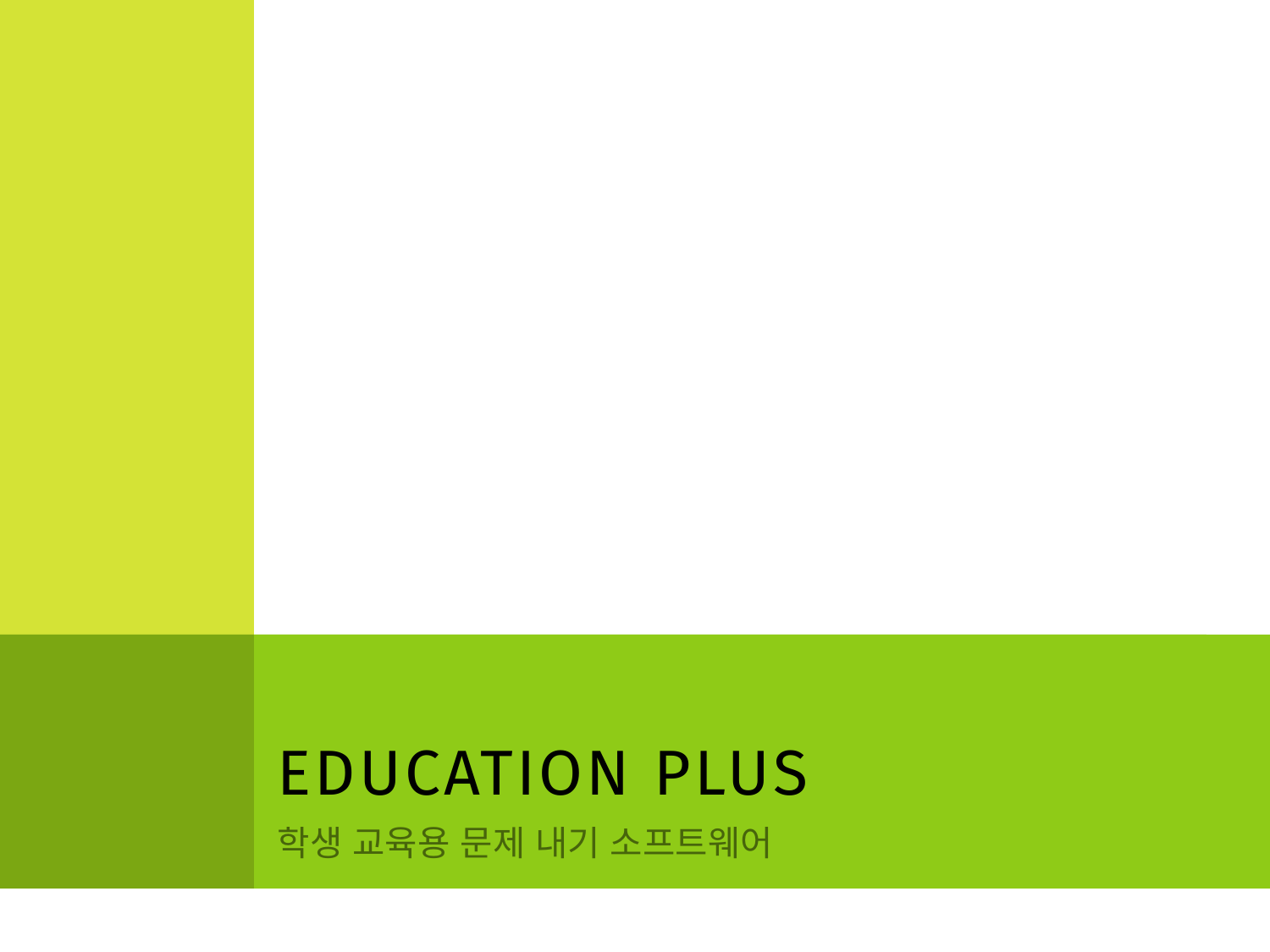

# Education Plus
학생 교육용 문제 내기 소프트웨어